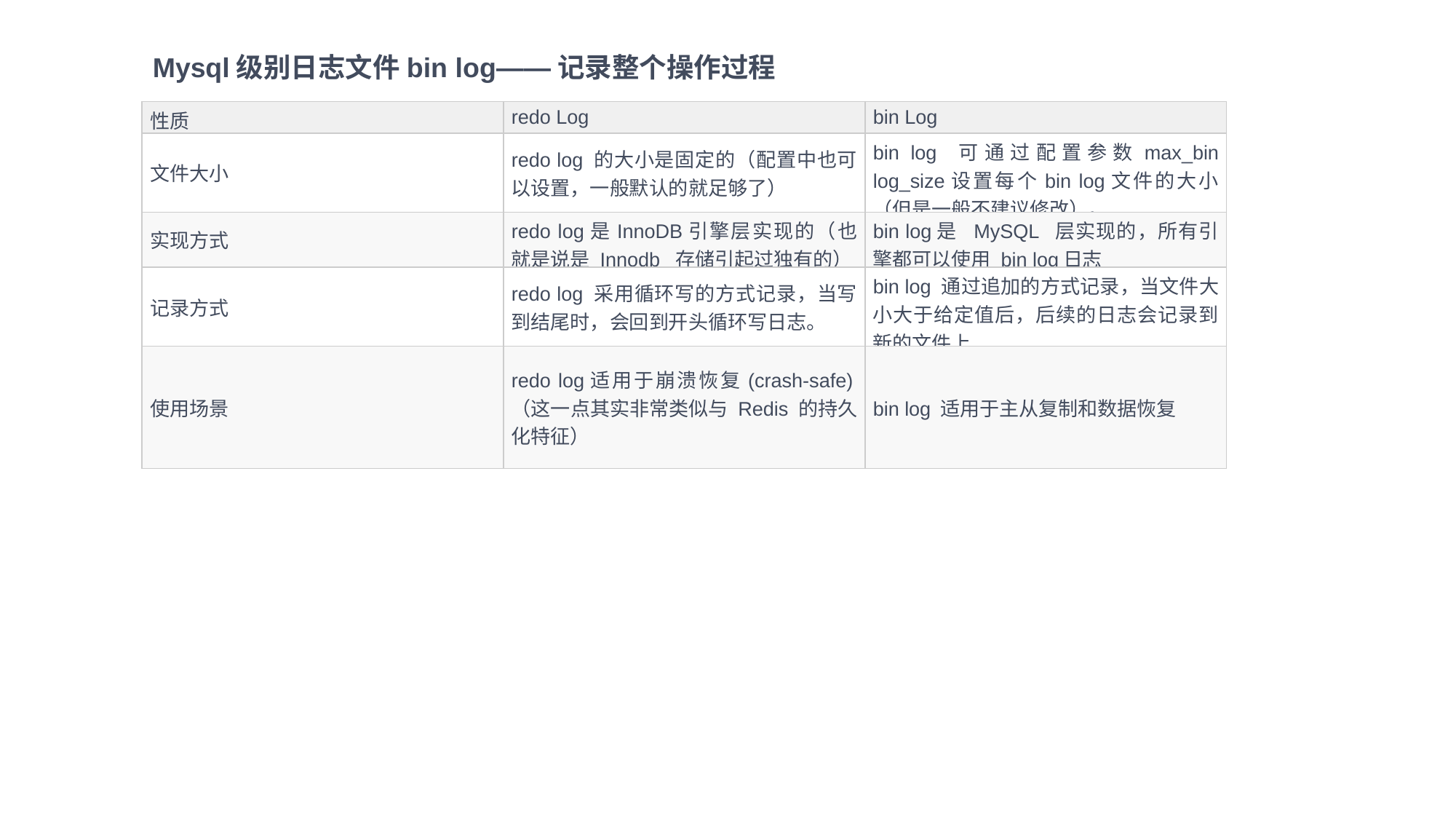

Mysql级别日志文件bin log——记录整个操作过程
| 性质 | redo Log | bin Log |
| --- | --- | --- |
| 文件大小 | redo log 的大小是固定的（配置中也可以设置，一般默认的就足够了） | bin log 可通过配置参数max\_bin log\_size设置每个bin log文件的大小（但是一般不建议修改）。 |
| 实现方式 | redo log是InnoDB引擎层实现的（也就是说是 Innodb  存储引起过独有的） | bin log是  MySQL  层实现的，所有引擎都可以使用 bin log日志 |
| 记录方式 | redo log 采用循环写的方式记录，当写到结尾时，会回到开头循环写日志。 | bin log 通过追加的方式记录，当文件大小大于给定值后，后续的日志会记录到新的文件上 |
| 使用场景 | redo log适用于崩溃恢复(crash-safe)（这一点其实非常类似与 Redis 的持久化特征） | bin log 适用于主从复制和数据恢复 |